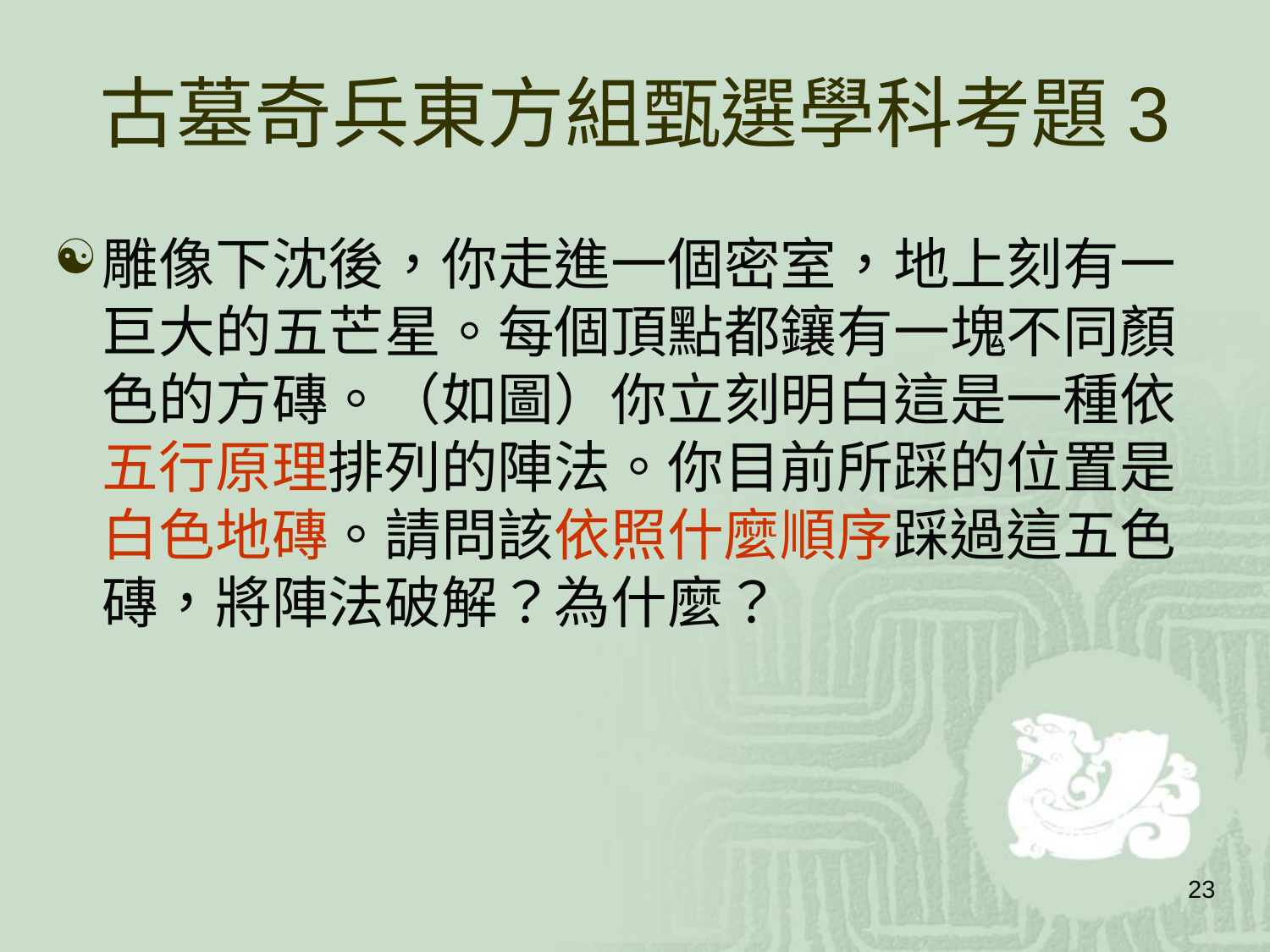

# 古墓奇兵東方組甄選學科考題3
雕像下沈後，你走進一個密室，地上刻有一巨大的五芒星。每個頂點都鑲有一塊不同顏色的方磚。（如圖）你立刻明白這是一種依五行原理排列的陣法。你目前所踩的位置是白色地磚。請問該依照什麼順序踩過這五色磚，將陣法破解？為什麼？
23